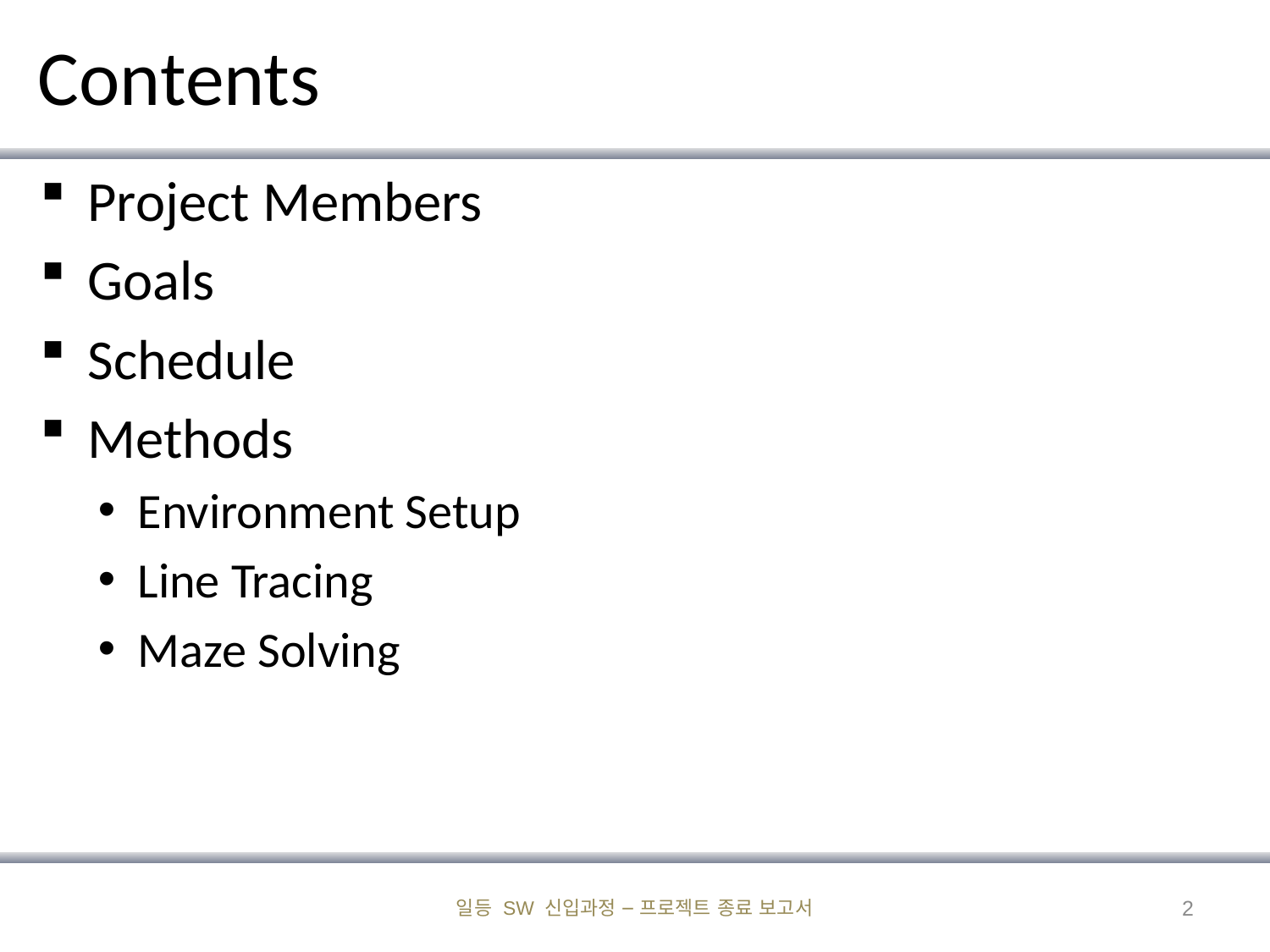

# Contents
Project Members
Goals
Schedule
Methods
Environment Setup
Line Tracing
Maze Solving
일등 SW 신입과정 – 프로젝트 종료 보고서
2